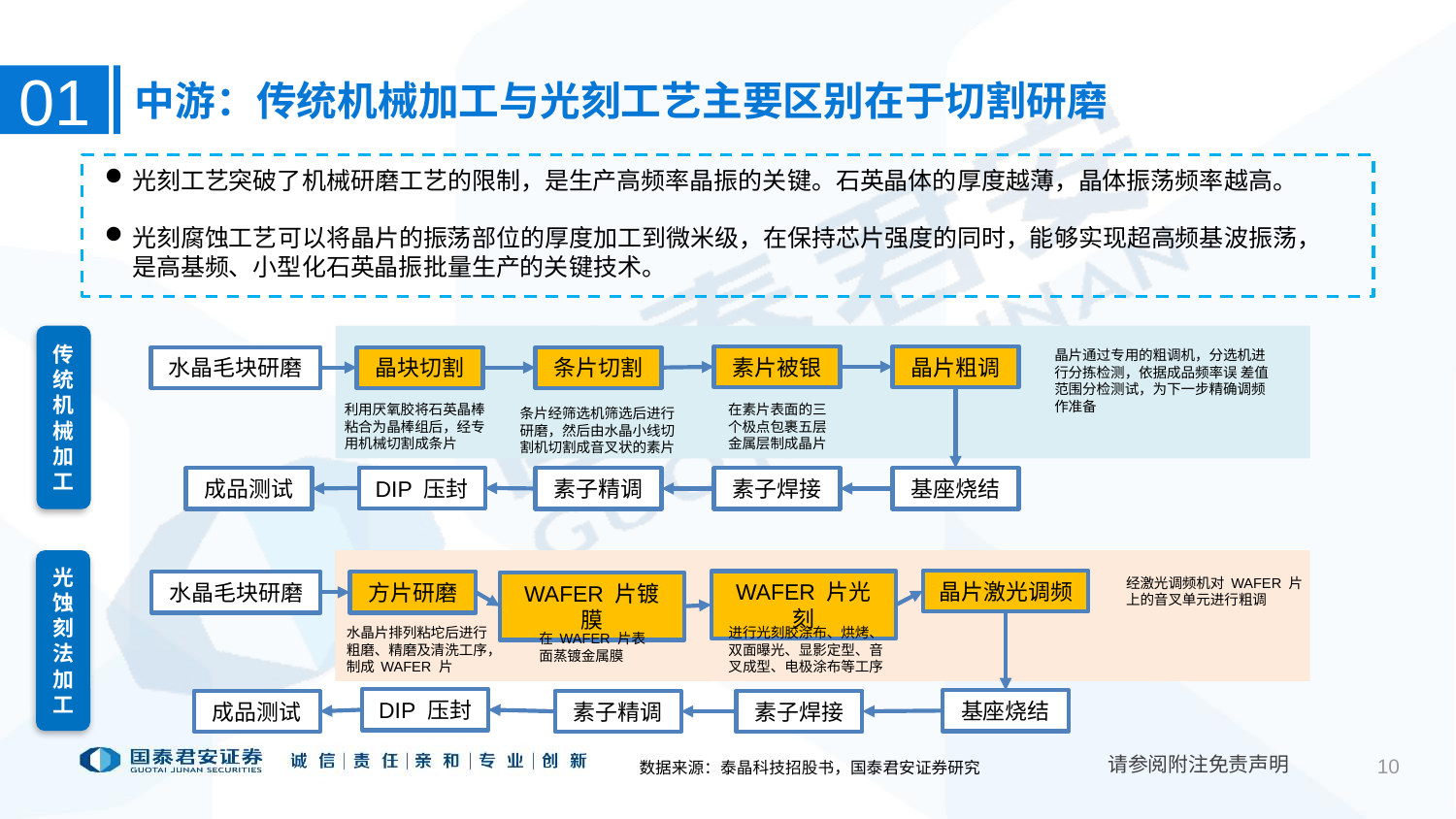

01

中游：传统机械加工与光刻工艺主要区别在于切割研磨

光刻工艺突破了机械研磨工艺的限制，是生产高频率晶振的关键。石英晶体的厚度越薄，晶体振荡频率越高。

光刻腐蚀工艺可以将晶片的振荡部位的厚度加工到微米级，在保持芯片强度的同时，能够实现超高频基波振荡，是高基频、小型化石英晶振批量生产的关键技术。
传统机械加工

晶片通过专用的粗调机，分选机进行分拣检测，依据成品频率误 差值范围分检测试，为下一步精确调频作准备
晶片粗调
素片被银
条片切割
水晶毛块研磨
晶块切割
利用厌氧胶将石英晶棒粘合为晶棒组后，经专用机械切割成条片
在素片表面的三个极点包裹五层金属层制成晶片
条片经筛选机筛选后进行研磨，然后由水晶小线切割机切割成音叉状的素片
DIP 压封
成品测试
素子精调
素子焊接
基座烧结
光蚀刻法加工

经激光调频机对 WAFER 片上的音叉单元进行粗调
晶片激光调频
WAFER 片光刻
水晶毛块研磨
方片研磨
WAFER 片镀膜
进行光刻胶涂布、烘烤、双面曝光、显影定型、音叉成型、电极涂布等工序
水晶片排列粘坨后进行粗磨、精磨及清洗工序，制成 WAFER 片
在 WAFER 片表面蒸镀金属膜
DIP 压封
基座烧结
成品测试
素子精调
素子焊接
数据来源：泰晶科技招股书，国泰君安证券研究